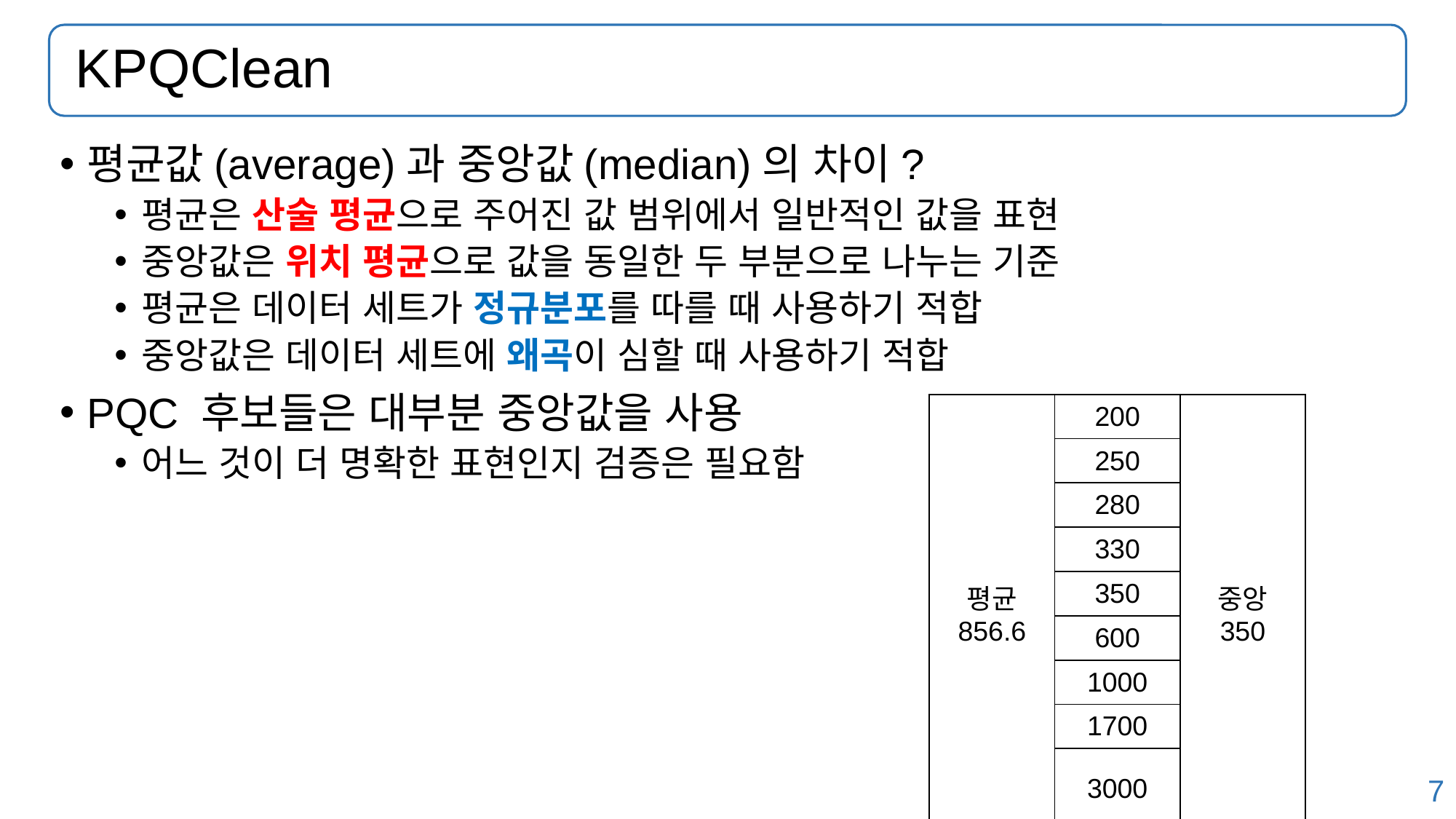

# KPQClean
평균값(average)과 중앙값(median)의 차이?
평균은 산술 평균으로 주어진 값 범위에서 일반적인 값을 표현
중앙값은 위치 평균으로 값을 동일한 두 부분으로 나누는 기준
평균은 데이터 세트가 정규분포를 따를 때 사용하기 적합
중앙값은 데이터 세트에 왜곡이 심할 때 사용하기 적합
PQC 후보들은 대부분 중앙값을 사용
어느 것이 더 명확한 표현인지 검증은 필요함
| 평균 856.6 | 200 | 중앙 350 |
| --- | --- | --- |
|  | 250 |  |
|  | 280 |  |
|  | 330 |  |
|  | 350 |  |
|  | 600 |  |
|  | 1000 |  |
|  | 1700 |  |
|  | 3000 |  |